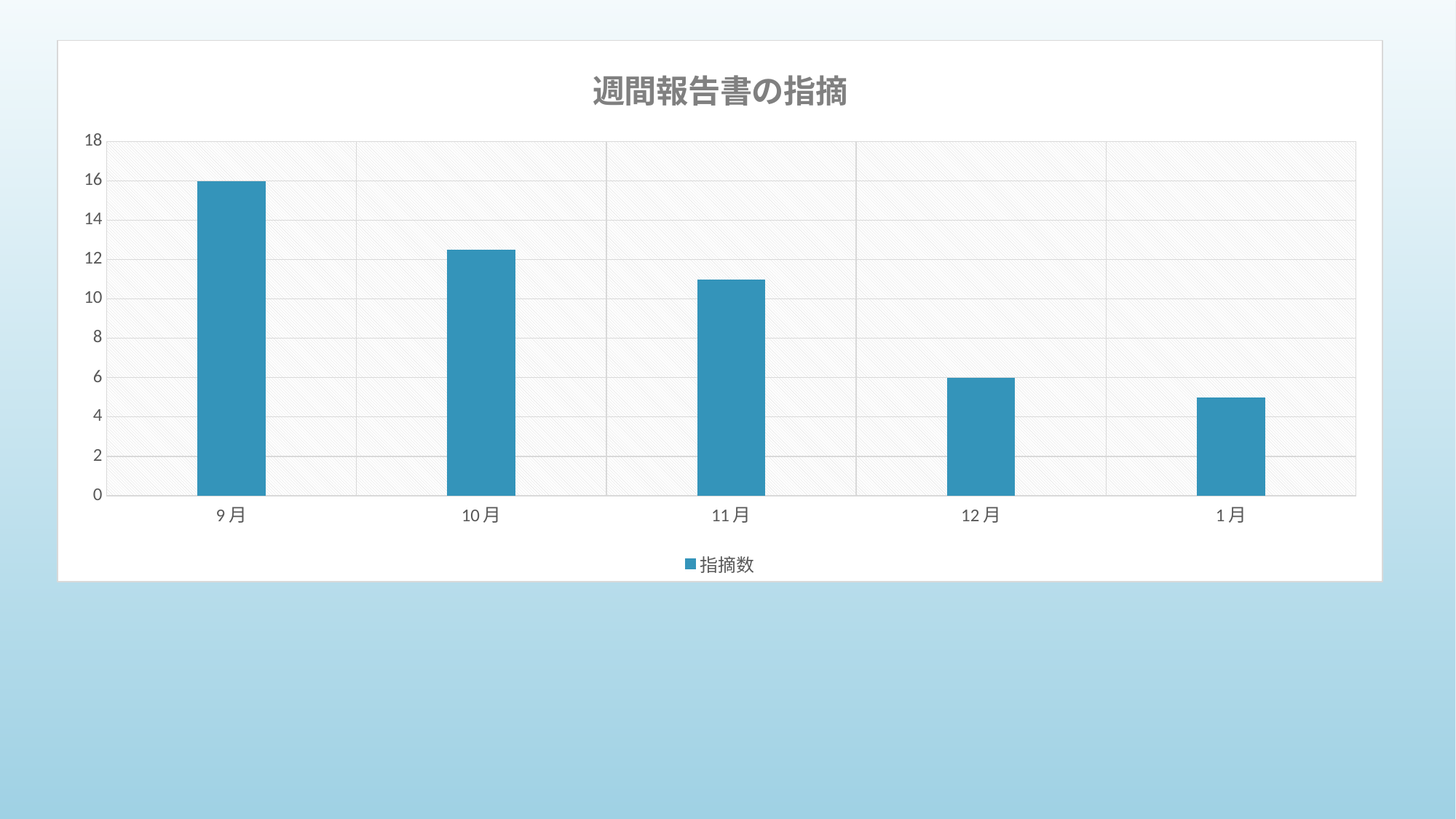

### Chart: 週間報告書の指摘

| Category | 指摘数 |
|---|---|
| 9月 | 16.0 |
| 10月 | 12.5 |
| 11月 | 11.0 |
| 12月 | 6.0 |
| 1月 | 5.0 |
#